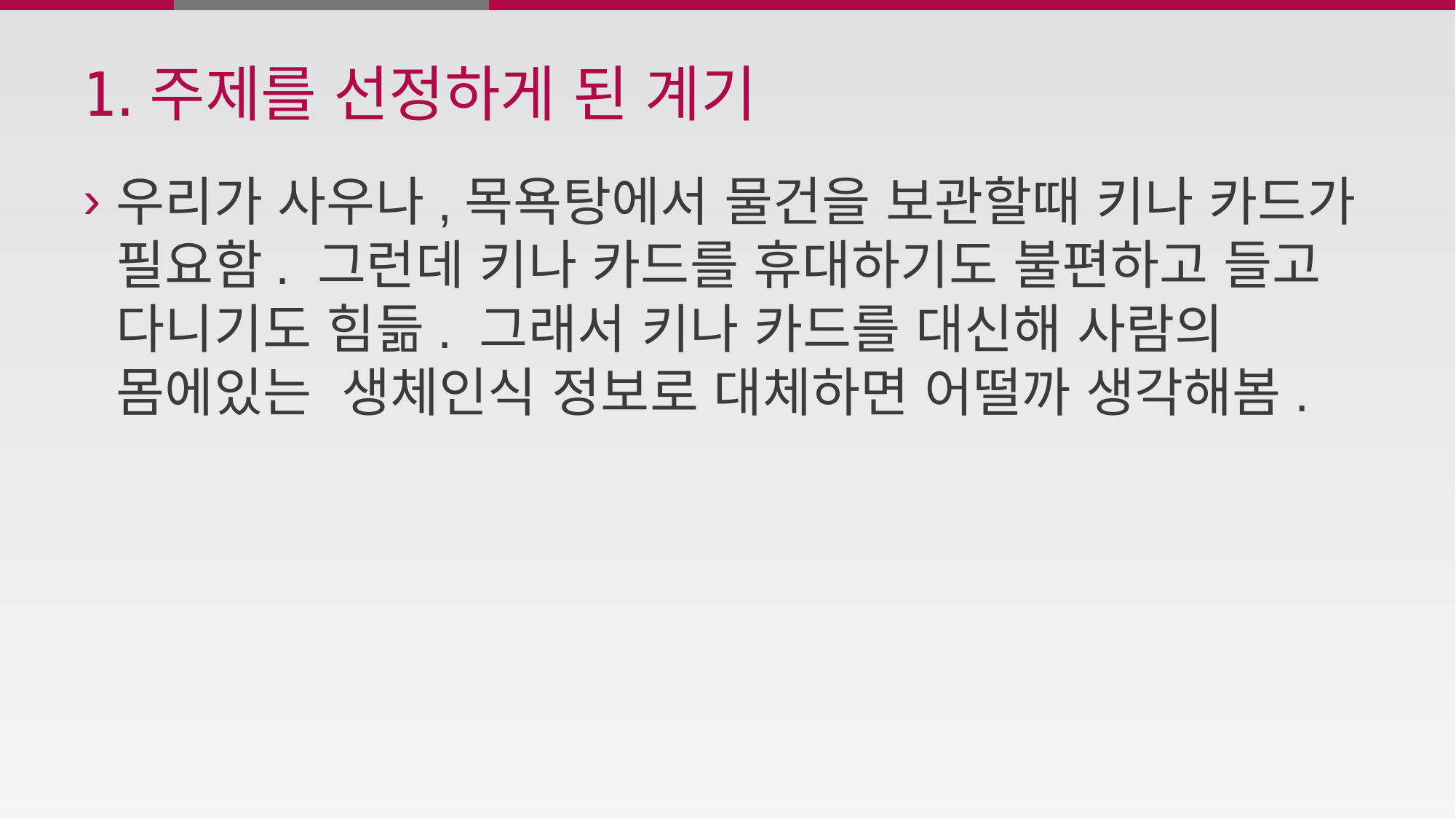

# 1.주제를 선정하게 된 계기
우리가 사우나,목욕탕에서 물건을 보관할때 키나 카드가 필요함. 그런데 키나 카드를 휴대하기도 불편하고 들고 다니기도 힘듦. 그래서 키나 카드를 대신해 사람의 몸에있는  생체인식 정보로 대체하면 어떨까 생각해봄.